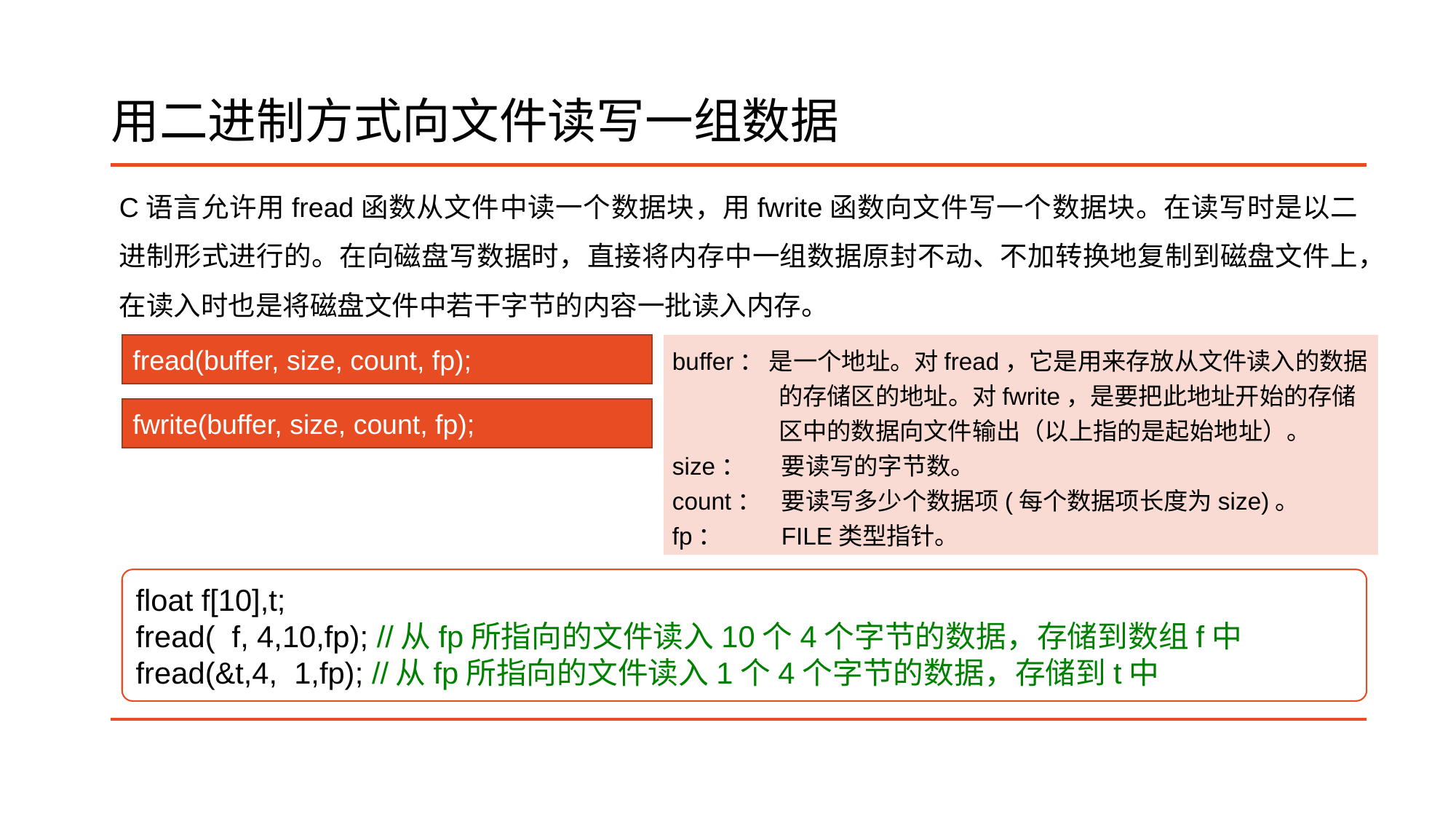

# 用二进制方式向文件读写一组数据
C语言允许用fread函数从文件中读一个数据块，用fwrite函数向文件写一个数据块。在读写时是以二进制形式进行的。在向磁盘写数据时，直接将内存中一组数据原封不动、不加转换地复制到磁盘文件上，在读入时也是将磁盘文件中若干字节的内容一批读入内存。
fread(buffer, size, count, fp);
buffer： 是一个地址。对fread，它是用来存放从文件读入的数据的存储区的地址。对fwrite，是要把此地址开始的存储区中的数据向文件输出（以上指的是起始地址）。
size： 	要读写的字节数。
count： 	要读写多少个数据项(每个数据项长度为size)。
fp： 	FILE类型指针。
fwrite(buffer, size, count, fp);
float f[10],t;
fread(  f, 4,10,fp); //从fp所指向的文件读入10个4个字节的数据，存储到数组f中
fread(&t,4,  1,fp); //从fp所指向的文件读入1个4个字节的数据，存储到t中